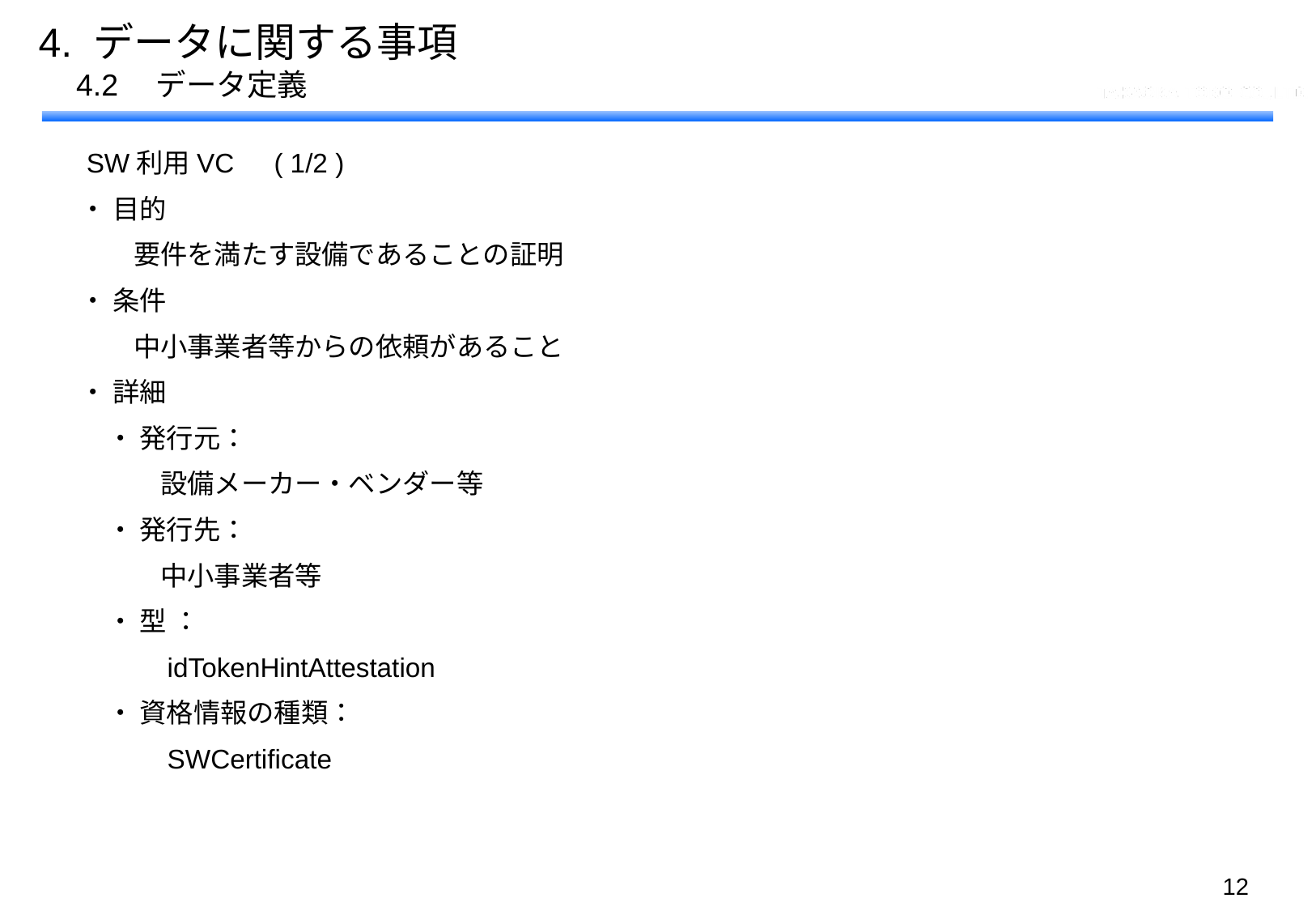

4. データに関する事項
　4.2　データ定義
　SW利用VC　( 1/2 )
　・ 目的
　　　要件を満たす設備であることの証明
　・ 条件
　　　中小事業者等からの依頼があること
　・ 詳細
　　・ 発行元：
　　　　設備メーカー・ベンダー等
　　・ 発行先：
　　　　中小事業者等
　　・ 型 ：
　　　　idTokenHintAttestation
　　・ 資格情報の種類：
　　　　SWCertificate
12